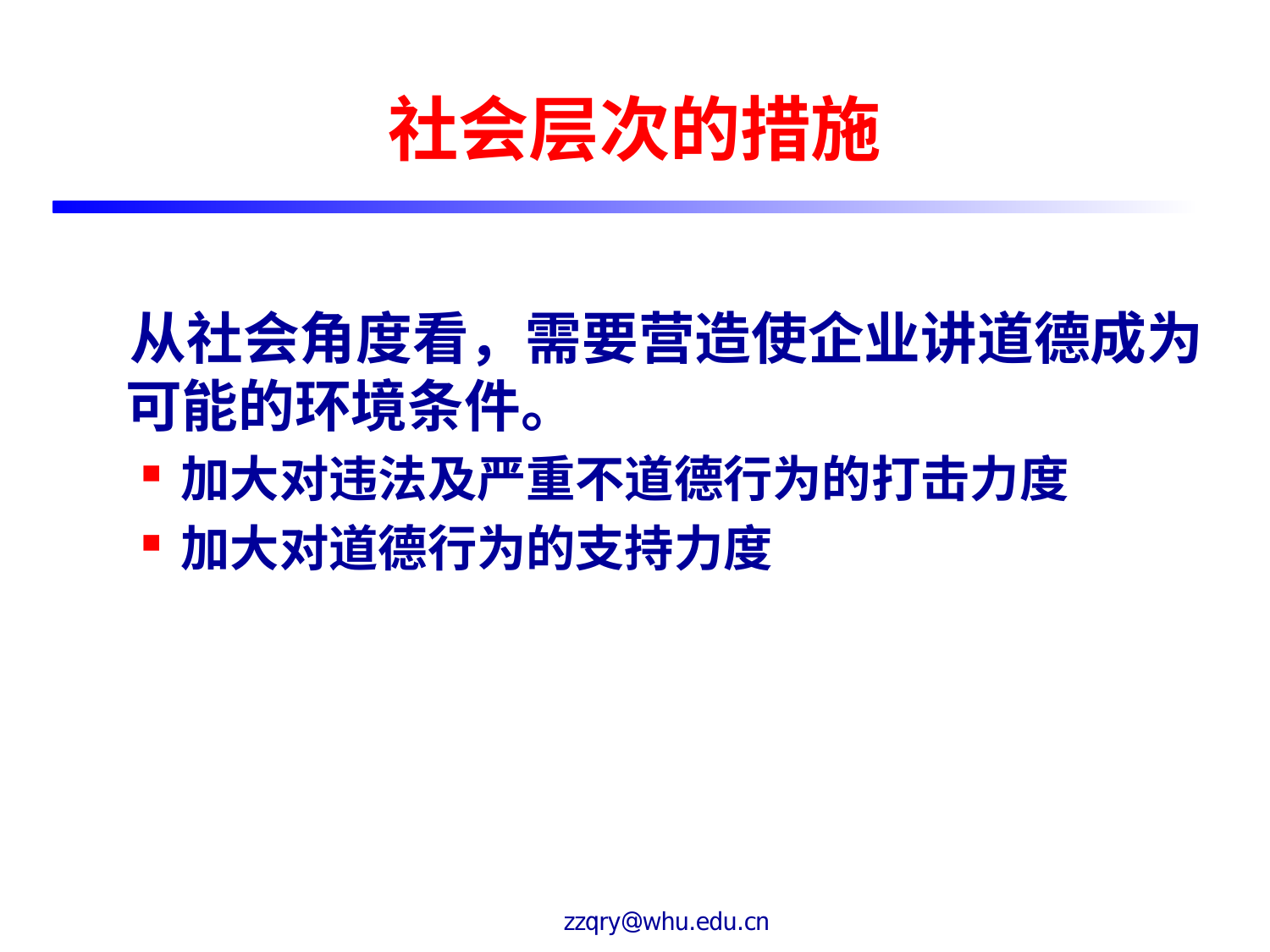

# 社会层次的措施
   从社会角度看，需要营造使企业讲道德成为可能的环境条件。
加大对违法及严重不道德行为的打击力度
加大对道德行为的支持力度

zzqry@whu.edu.cn
15